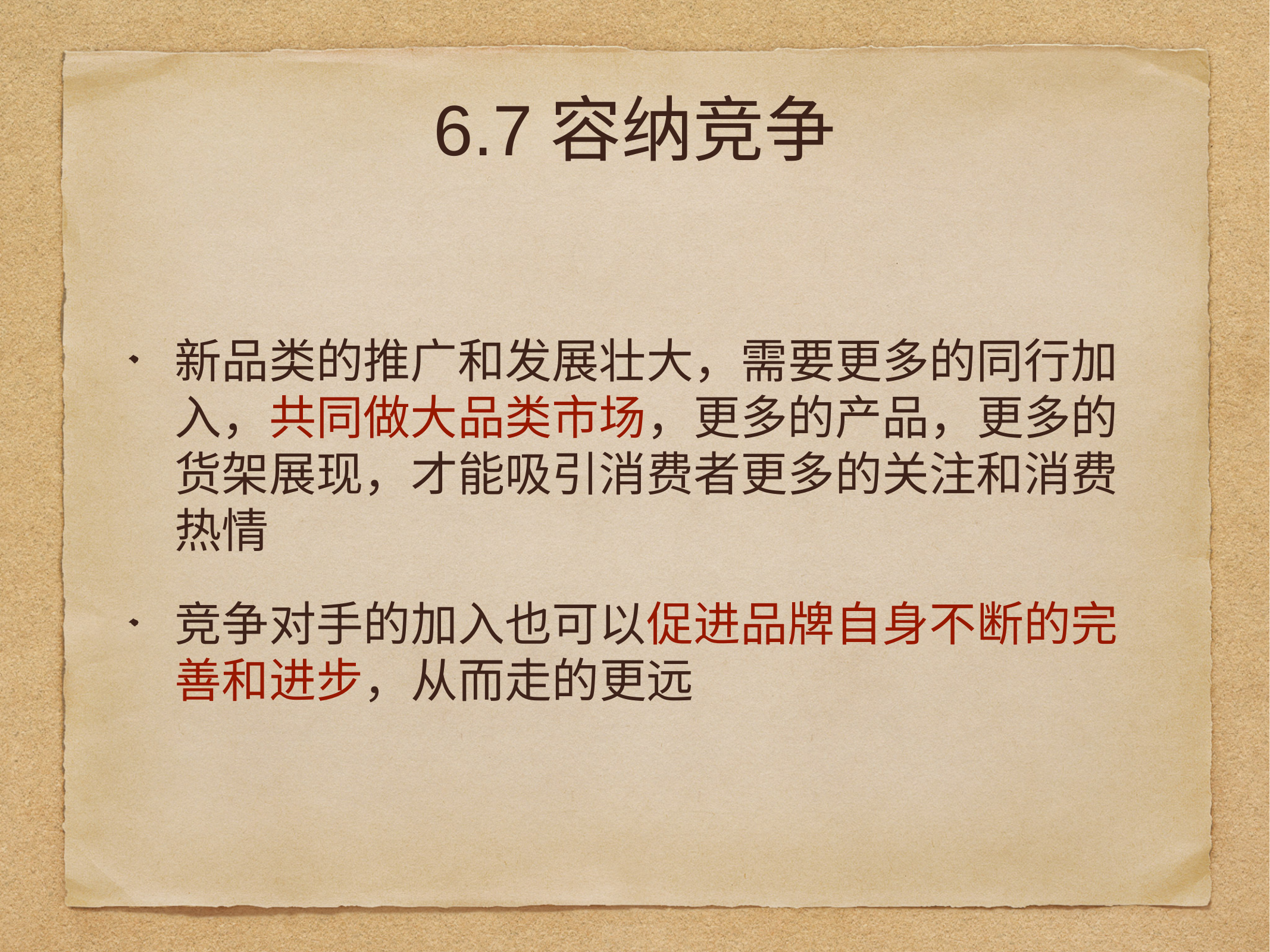

# 6.7容纳竞争
新品类的推广和发展壮大，需要更多的同行加入，共同做大品类市场，更多的产品，更多的货架展现，才能吸引消费者更多的关注和消费热情
竞争对手的加入也可以促进品牌自身不断的完善和进步，从而走的更远